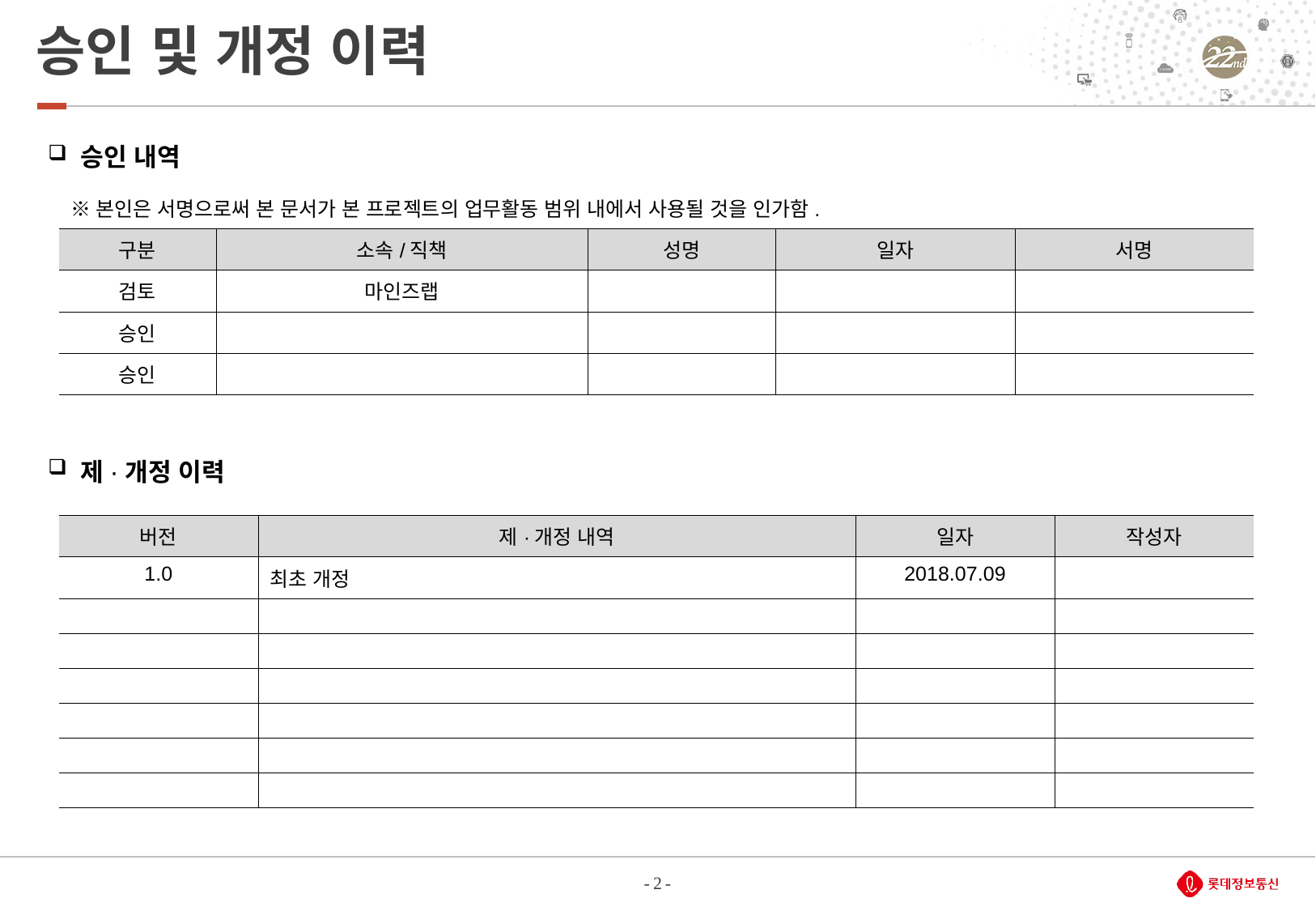

# 승인 및 개정 이력
 승인 내역
※본인은 서명으로써 본 문서가 본 프로젝트의 업무활동 범위 내에서 사용될 것을 인가함.
| 구분 | 소속/직책 | 성명 | 일자 | 서명 |
| --- | --- | --- | --- | --- |
| 검토 | 마인즈랩 |  |  |  |
| 승인 |  |  |  |  |
| 승인 |  |  |  |  |
 제·개정 이력
| 버전 | 제·개정 내역 | 일자 | 작성자 |
| --- | --- | --- | --- |
| 1.0 | 최초 개정 | 2018.07.09 |  |
|  |  |  |  |
|  |  |  |  |
|  |  |  |  |
|  |  |  |  |
|  |  |  |  |
|  |  |  |  |
- 2 -